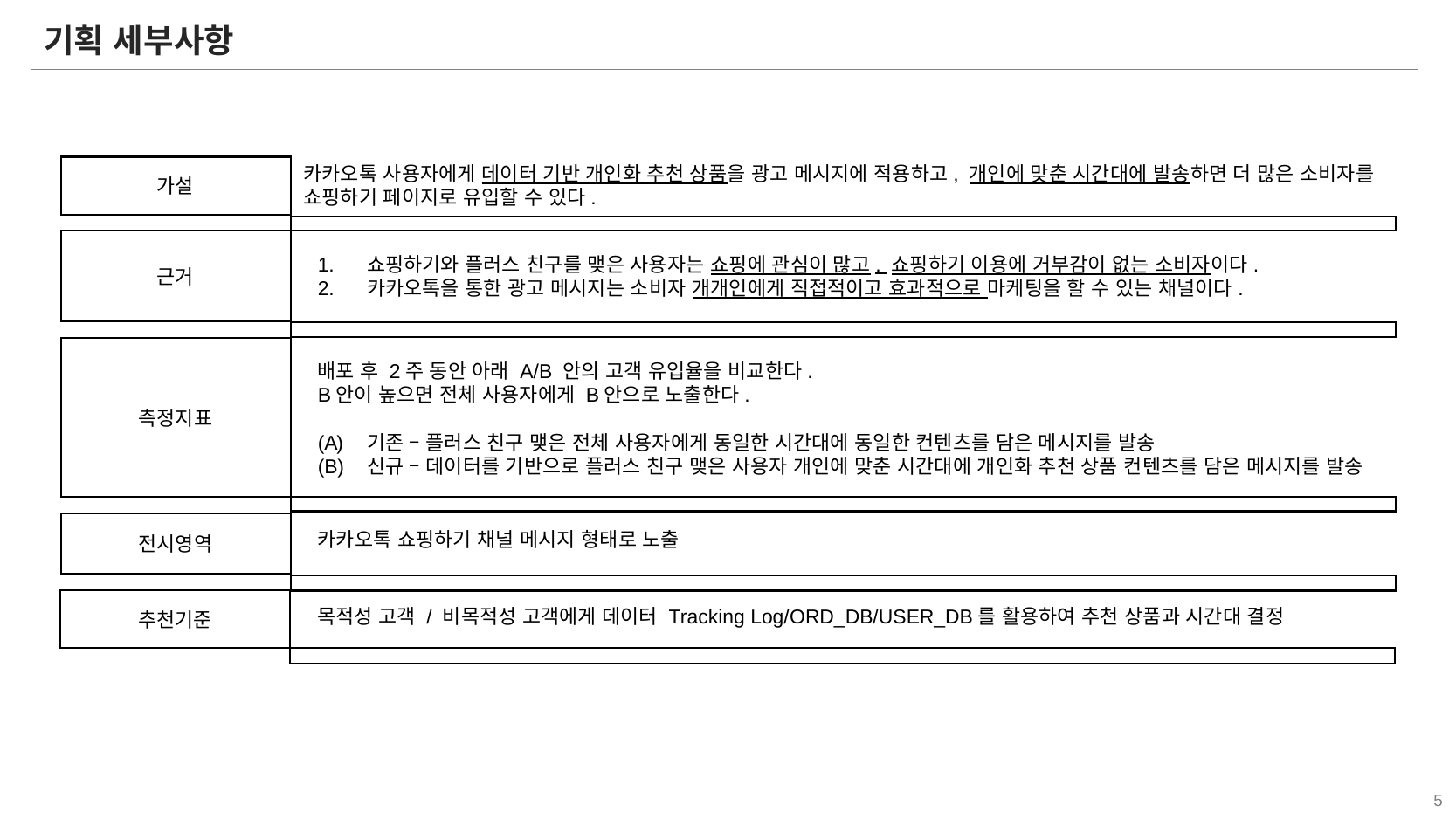

# 기획 세부사항
카카오톡 사용자에게 데이터 기반 개인화 추천 상품을 광고 메시지에 적용하고, 개인에 맞춘 시간대에 발송하면 더 많은 소비자를 쇼핑하기 페이지로 유입할 수 있다.
가설

근거

측정지표
배포 후 2주 동안 아래 A/B 안의 고객 유입율을 비교한다.
B안이 높으면 전체 사용자에게 B안으로 노출한다.

기존 – 플러스 친구 맺은 전체 사용자에게 동일한 시간대에 동일한 컨텐츠를 담은 메시지를 발송
신규 – 데이터를 기반으로 플러스 친구 맺은 사용자 개인에 맞춘 시간대에 개인화 추천 상품 컨텐츠를 담은 메시지를 발송

전시영역
카카오톡 쇼핑하기 채널 메시지 형태로 노출
쇼핑하기와 플러스 친구를 맺은 사용자는 쇼핑에 관심이 많고, 쇼핑하기 이용에 거부감이 없는 소비자이다.
카카오톡을 통한 광고 메시지는 소비자 개개인에게 직접적이고 효과적으로 마케팅을 할 수 있는 채널이다.

추천기준
목적성 고객 / 비목적성 고객에게 데이터 Tracking Log/ORD_DB/USER_DB를 활용하여 추천 상품과 시간대 결정

5